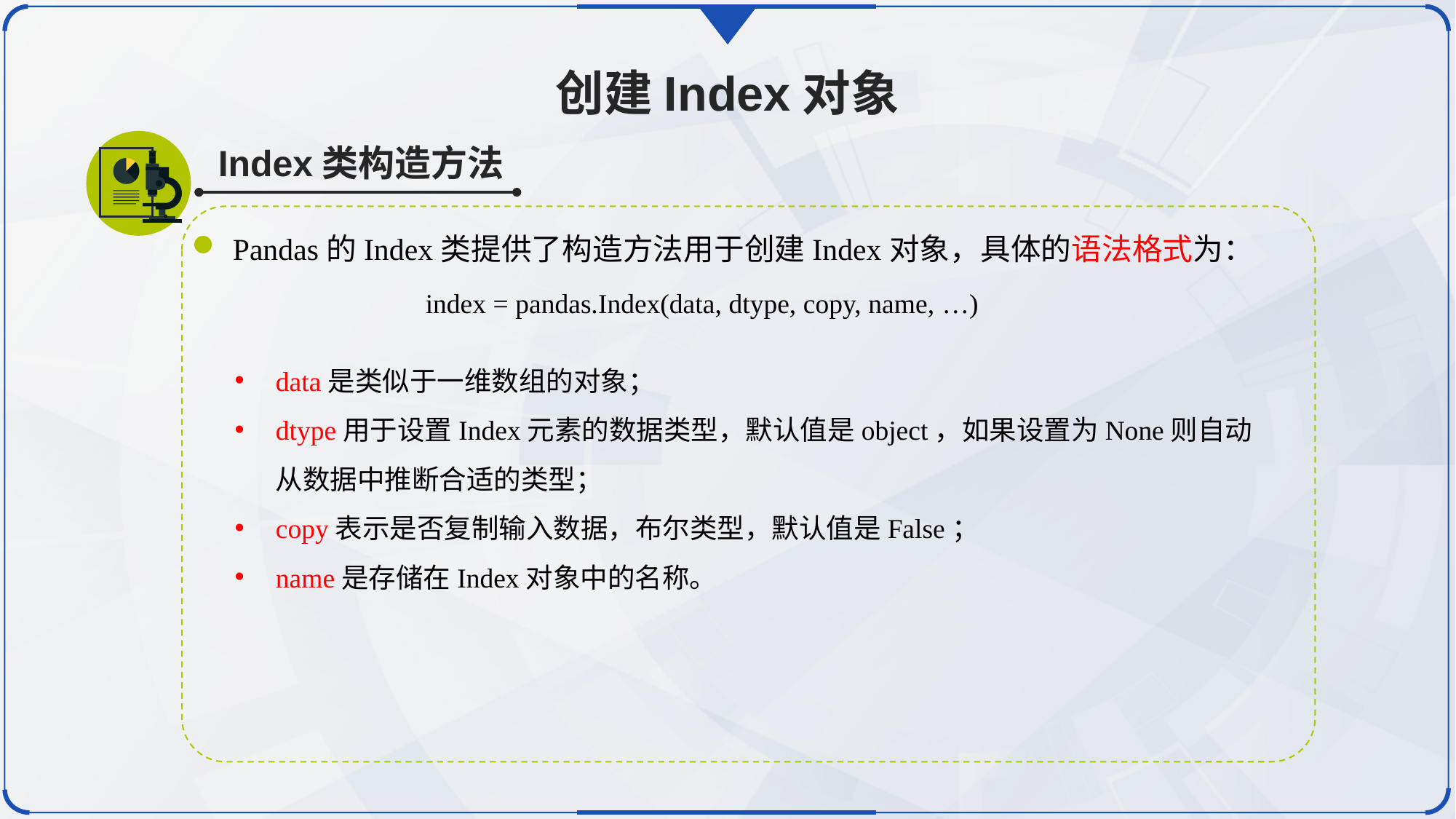

创建Index对象

Index类构造方法

Pandas的Index类提供了构造方法用于创建Index对象，具体的语法格式为：

index = pandas.Index(data, dtype, copy, name, …)

data是类似于一维数组的对象；
dtype用于设置Index元素的数据类型，默认值是object，如果设置为None则自动从数据中推断合适的类型；
copy表示是否复制输入数据，布尔类型，默认值是False；
name是存储在Index对象中的名称。